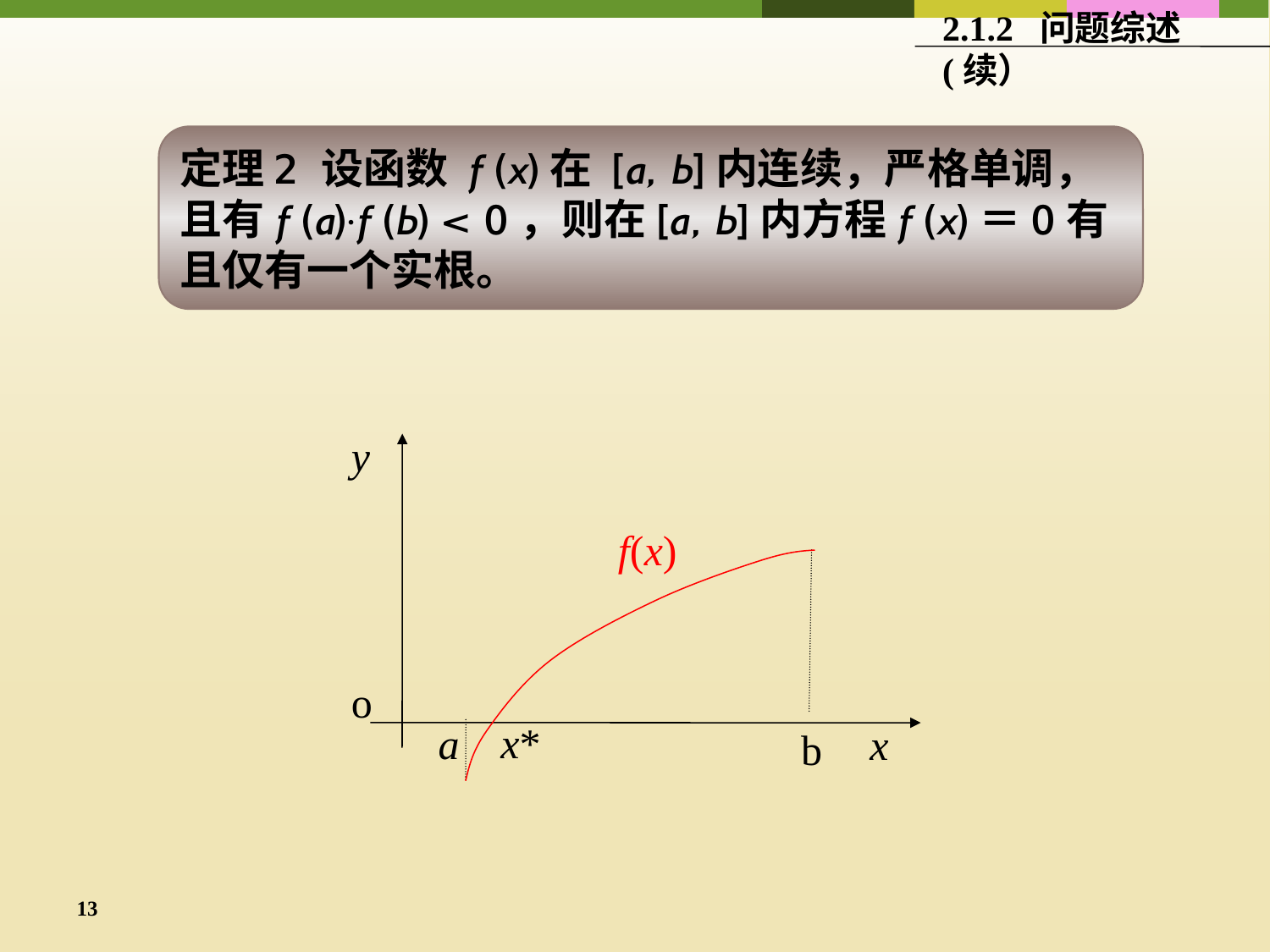

2.1.2  问题综述(续）

定理2 设函数 f (x)在 [a, b]内连续，严格单调，且有f (a)·f (b) < 0，则在[a, b]内方程f (x)＝0有且仅有一个实根。
y

f(x)

o
x*
a
x
b

13